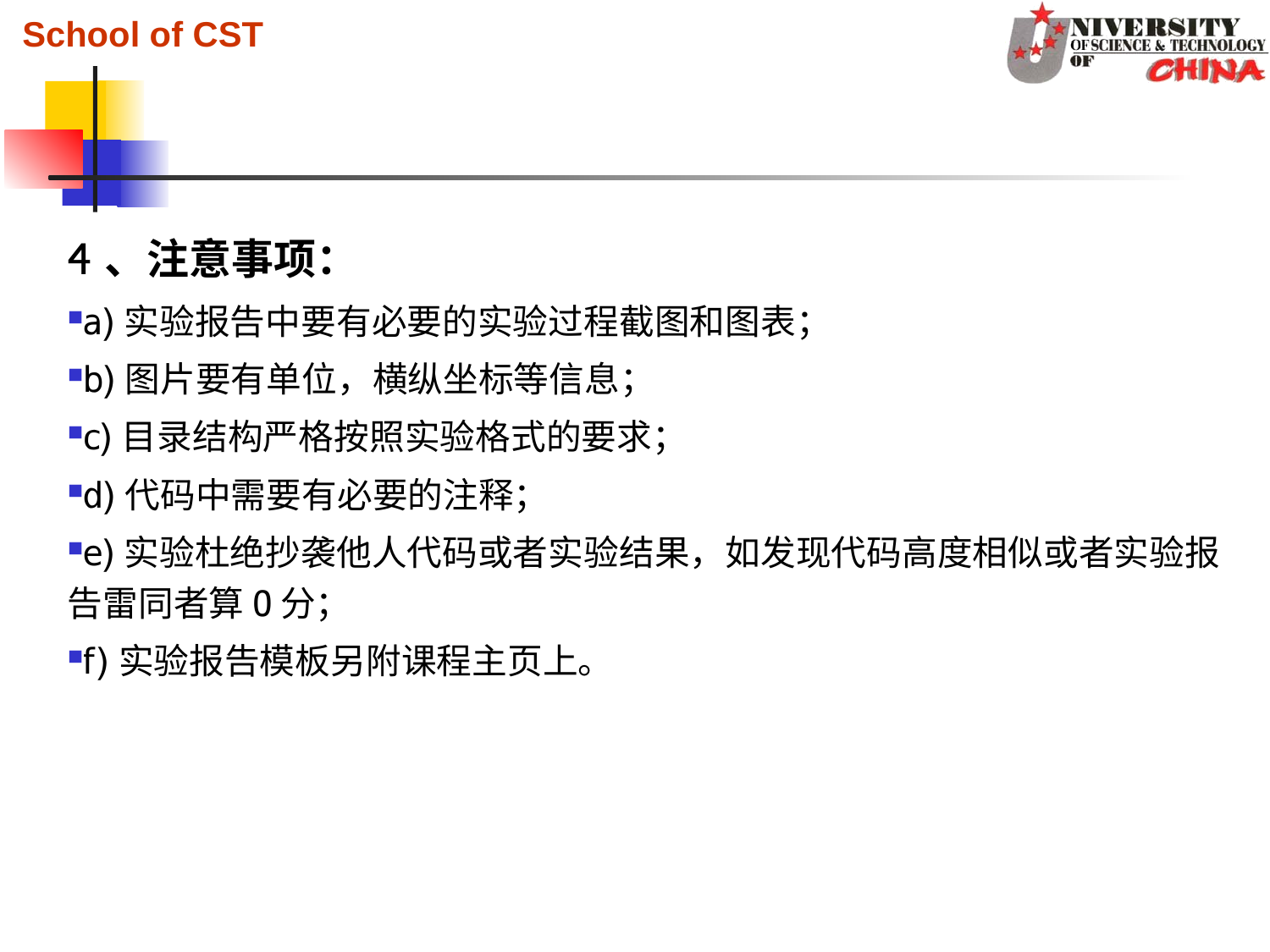

4、注意事项：
a)实验报告中要有必要的实验过程截图和图表；
b)图片要有单位，横纵坐标等信息；
c)目录结构严格按照实验格式的要求；
d)代码中需要有必要的注释；
e)实验杜绝抄袭他人代码或者实验结果，如发现代码高度相似或者实验报告雷同者算0分；
f)实验报告模板另附课程主页上。